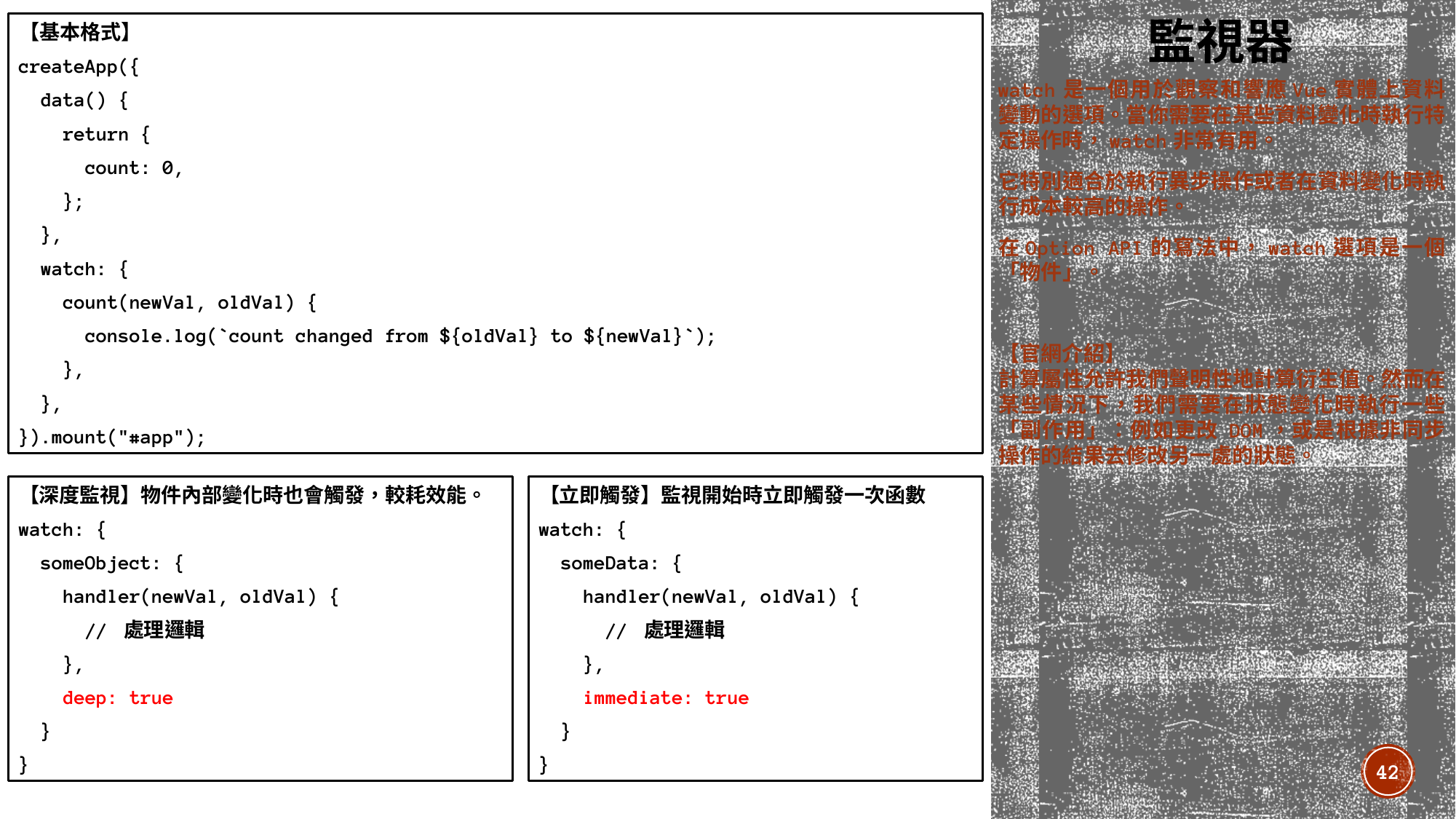

# 監視器
【基本格式】
createApp({
  data() {
    return {
      count: 0,
    };
  },
  watch: {
    count(newVal, oldVal) {
      console.log(`count changed from ${oldVal} to ${newVal}`);
    },
  },
}).mount("#app");
watch是一個用於觀察和響應Vue實體上資料變動的選項。當你需要在某些資料變化時執行特定操作時，watch非常有用。
它特別適合於執行異步操作或者在資料變化時執行成本較高的操作。
在Option API的寫法中，watch選項是一個「物件」。

【官網介紹】
計算屬性允許我們聲明性地計算衍生值。然而在某些情況下，我們需要在狀態變化時執行一些「副作用」：例如更改 DOM，或是根據非同步操作的結果去修改另一處的狀態。

【深度監視】物件內部變化時也會觸發，較耗效能。
watch: {
  someObject: {
    handler(newVal, oldVal) {
      // 處理邏輯
    },
    deep: true
  }
}
【立即觸發】監視開始時立即觸發一次函數
watch: {
  someData: {
    handler(newVal, oldVal) {
      // 處理邏輯
    },
    immediate: true
  }
}
42